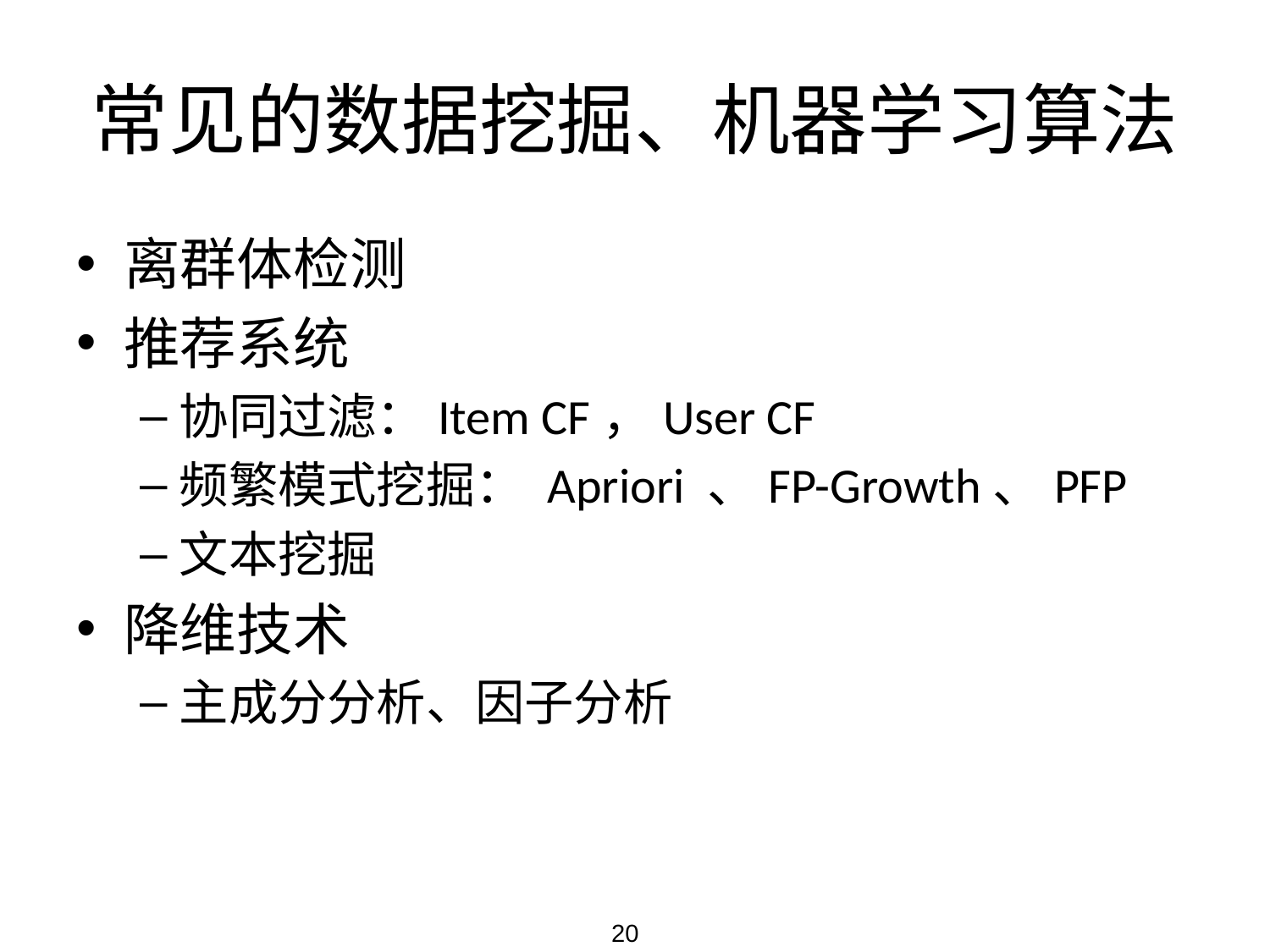

# 常见的数据挖掘、机器学习算法
离群体检测
推荐系统
协同过滤：Item CF，User CF
频繁模式挖掘： Apriori 、FP-Growth、PFP
文本挖掘
降维技术
主成分分析、因子分析